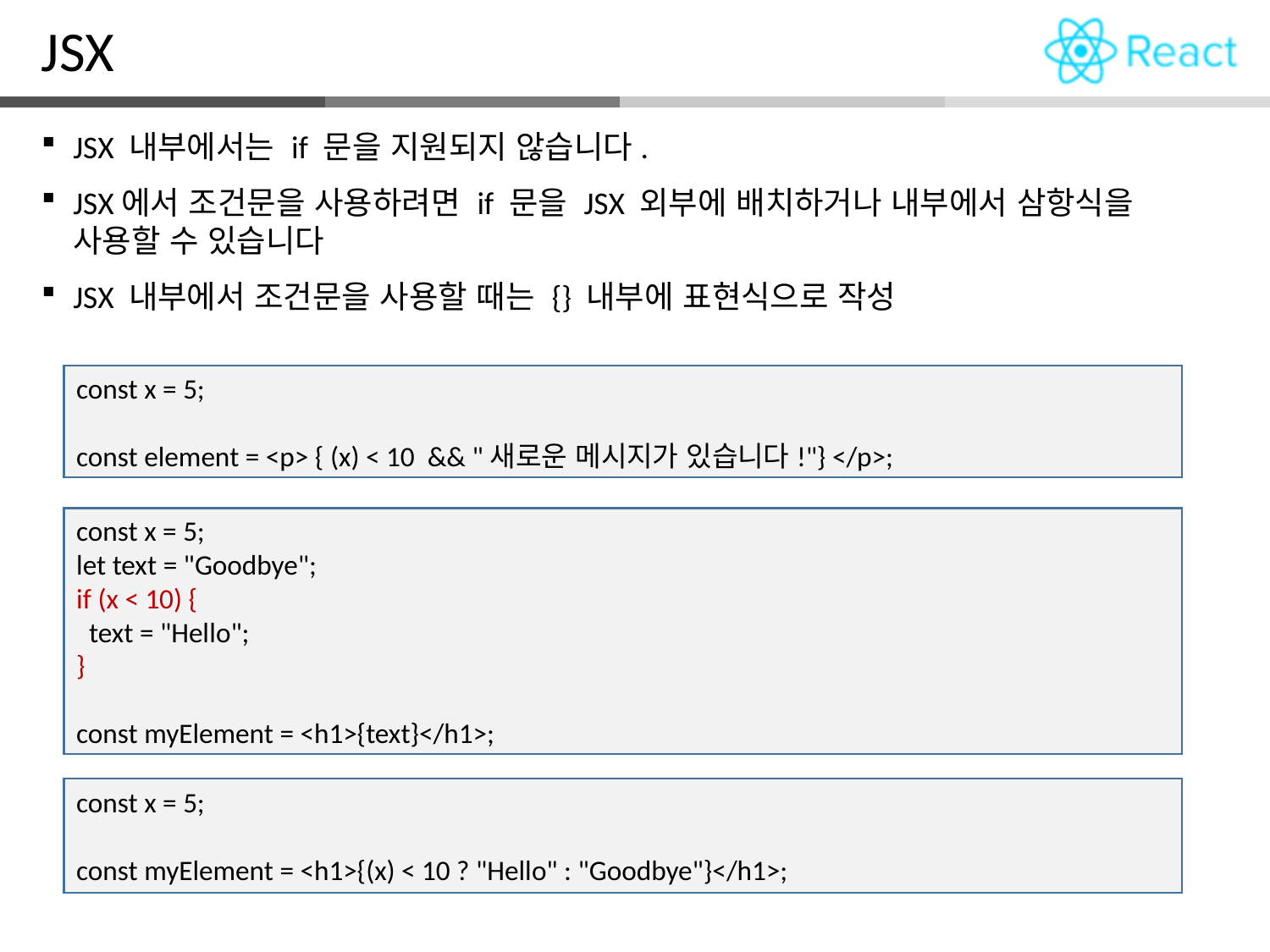

JSX
JSX 내부에서는 if 문을 지원되지 않습니다.
JSX에서 조건문을 사용하려면 if 문을 JSX 외부에 배치하거나 내부에서 삼항식을 사용할 수 있습니다
JSX 내부에서 조건문을 사용할 때는 {} 내부에 표현식으로 작성
const x = 5;

const element = <p> { (x) < 10  && "새로운 메시지가 있습니다!"} </p>;

const x = 5;
let text = "Goodbye";
if (x < 10) {
  text = "Hello";
}

const myElement = <h1>{text}</h1>;
const x = 5;

const myElement = <h1>{(x) < 10 ? "Hello" : "Goodbye"}</h1>;